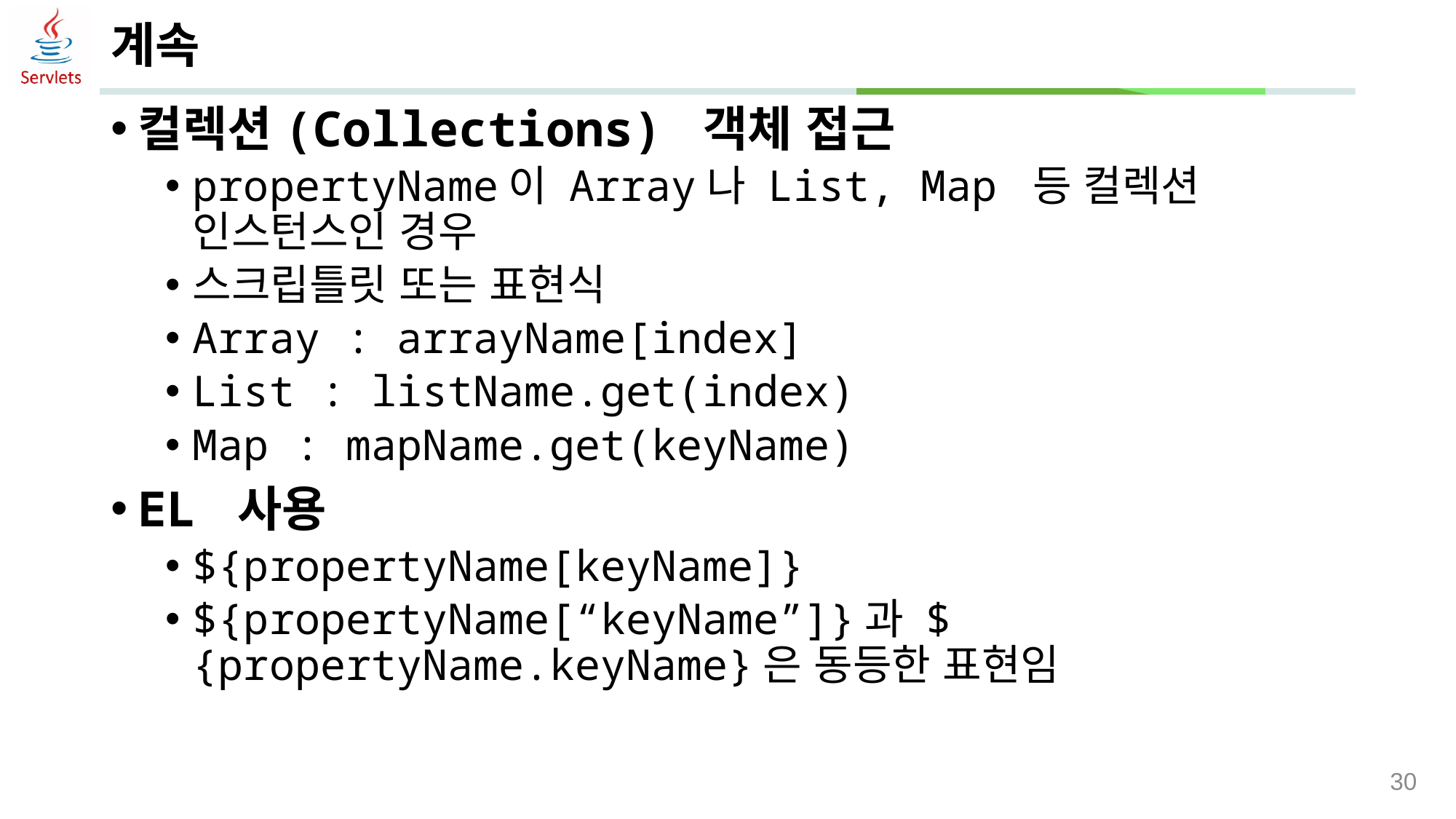

# 계속
컬렉션(Collections) 객체 접근
propertyName이 Array나 List, Map 등 컬렉션 인스턴스인 경우
스크립틀릿 또는 표현식
Array : arrayName[index]
List : listName.get(index)
Map : mapName.get(keyName)
EL 사용
${propertyName[keyName]}
${propertyName[“keyName”]}과 ${propertyName.keyName}은 동등한 표현임

30